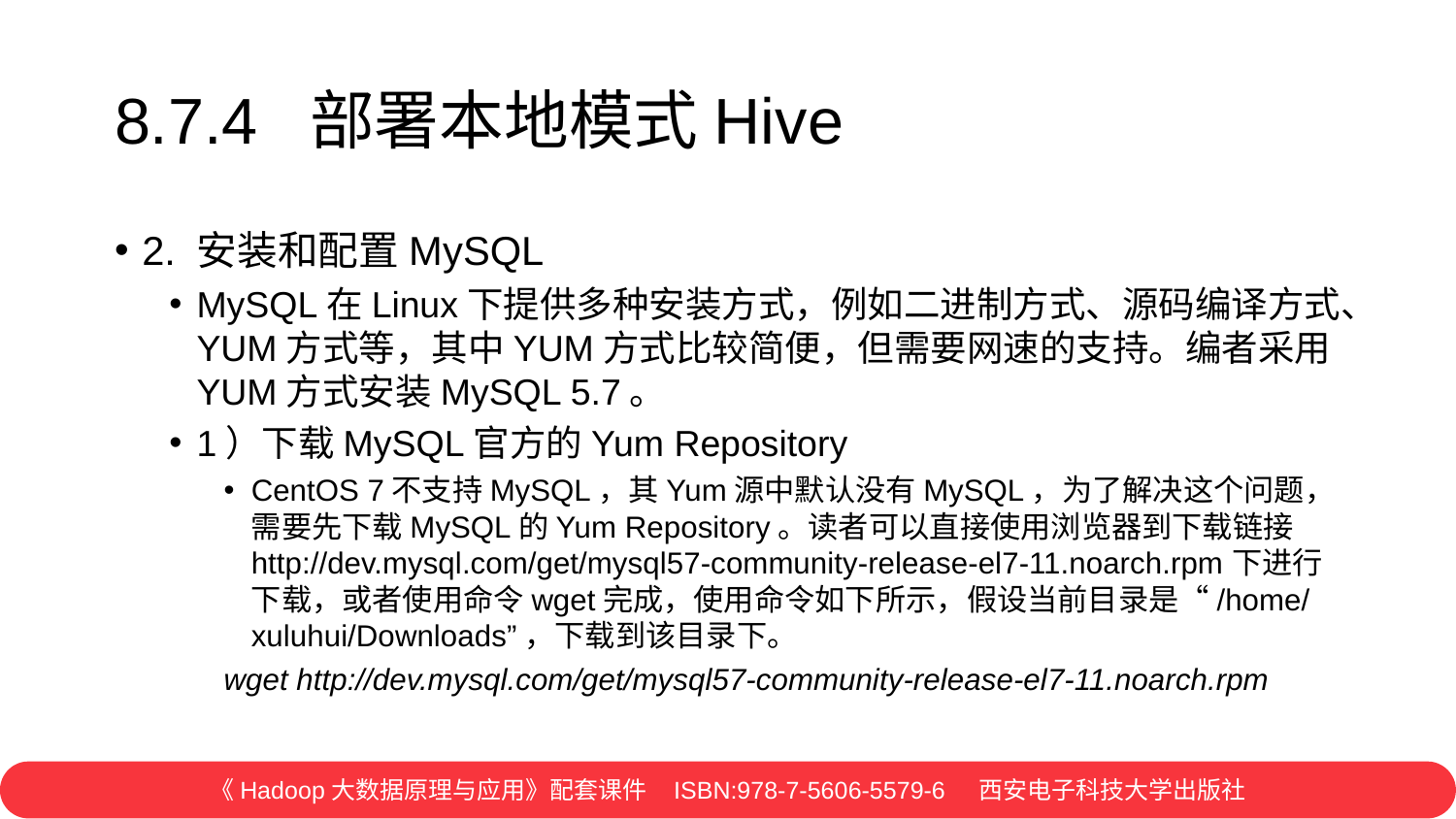

# 8.7.4  部署本地模式Hive
2. 安装和配置MySQL
MySQL在Linux下提供多种安装方式，例如二进制方式、源码编译方式、YUM方式等，其中YUM方式比较简便，但需要网速的支持。编者采用YUM方式安装MySQL 5.7。
1）下载MySQL官方的Yum Repository
CentOS 7不支持MySQL，其Yum源中默认没有MySQL，为了解决这个问题，需要先下载MySQL的Yum Repository。读者可以直接使用浏览器到下载链接http://dev.mysql.com/get/mysql57-community-release-el7-11.noarch.rpm下进行下载，或者使用命令wget完成，使用命令如下所示，假设当前目录是“/home/xuluhui/Downloads”，下载到该目录下。
wget http://dev.mysql.com/get/mysql57-community-release-el7-11.noarch.rpm